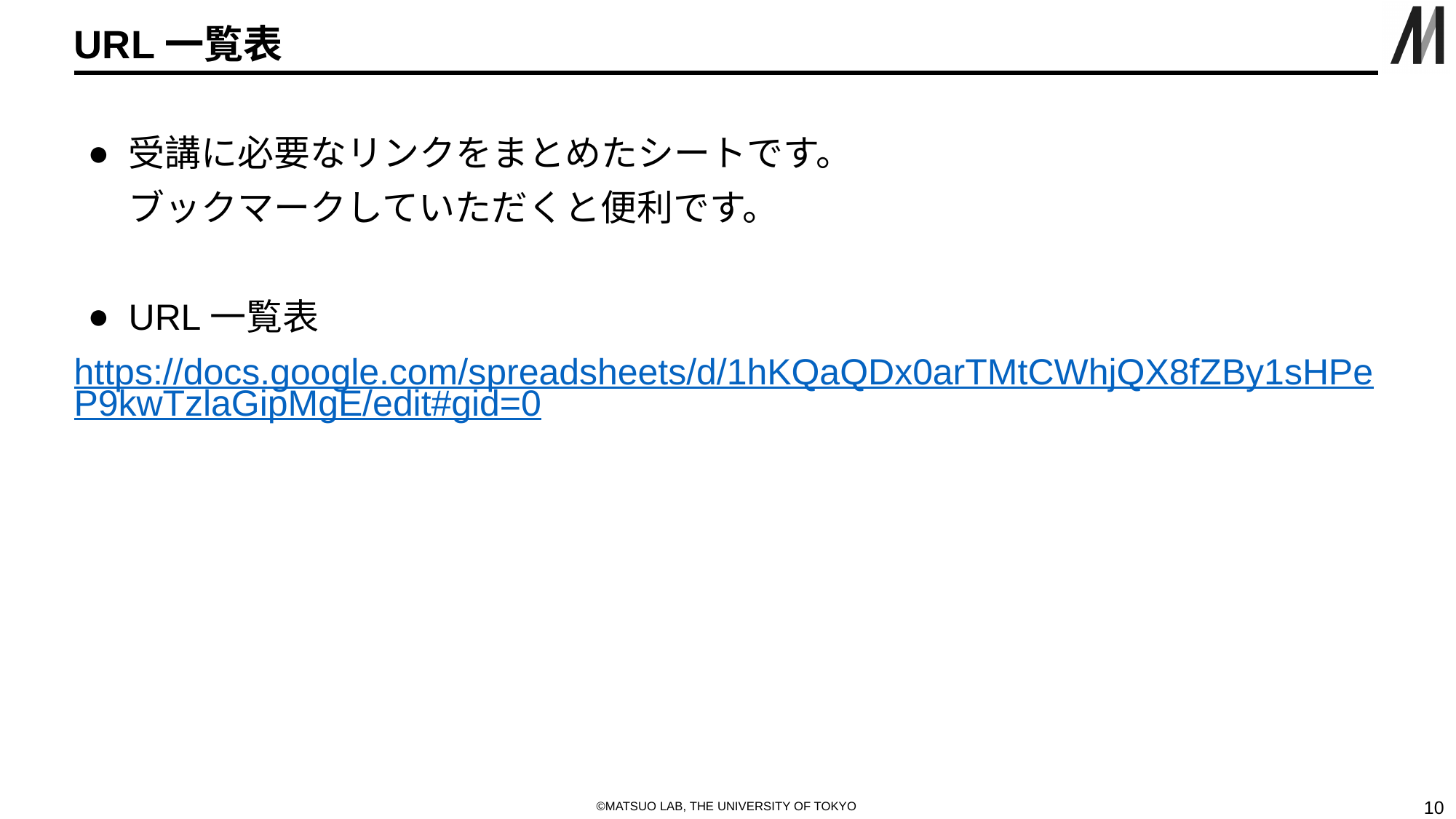

# URL一覧表
受講に必要なリンクをまとめたシートです。
ブックマークしていただくと便利です。

URL一覧表
https://docs.google.com/spreadsheets/d/1hKQaQDx0arTMtCWhjQX8fZBy1sHPeP9kwTzlaGipMgE/edit#gid=0

10